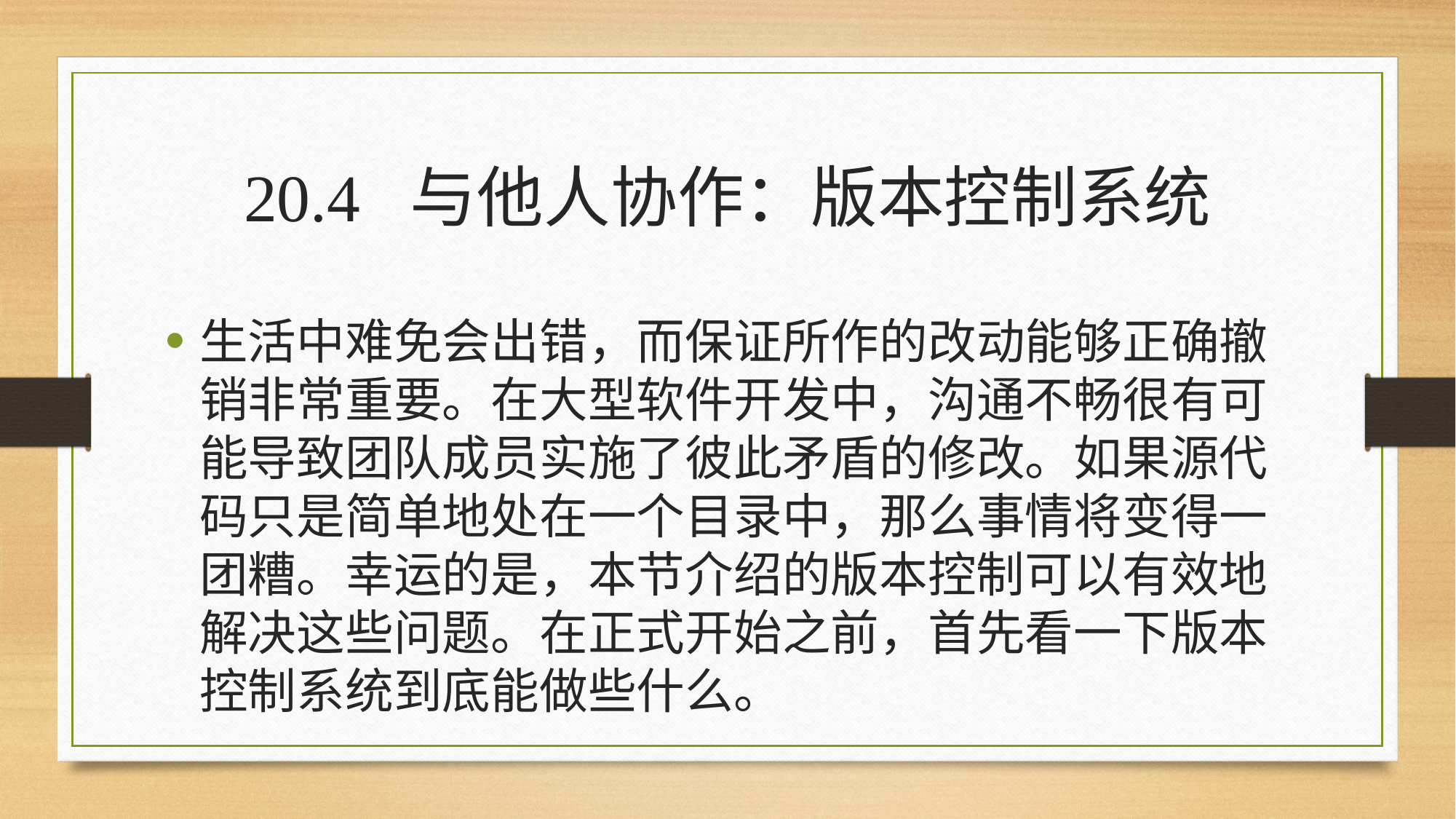

20.4  与他人协作：版本控制系统
生活中难免会出错，而保证所作的改动能够正确撤销非常重要。在大型软件开发中，沟通不畅很有可能导致团队成员实施了彼此矛盾的修改。如果源代码只是简单地处在一个目录中，那么事情将变得一团糟。幸运的是，本节介绍的版本控制可以有效地解决这些问题。在正式开始之前，首先看一下版本控制系统到底能做些什么。